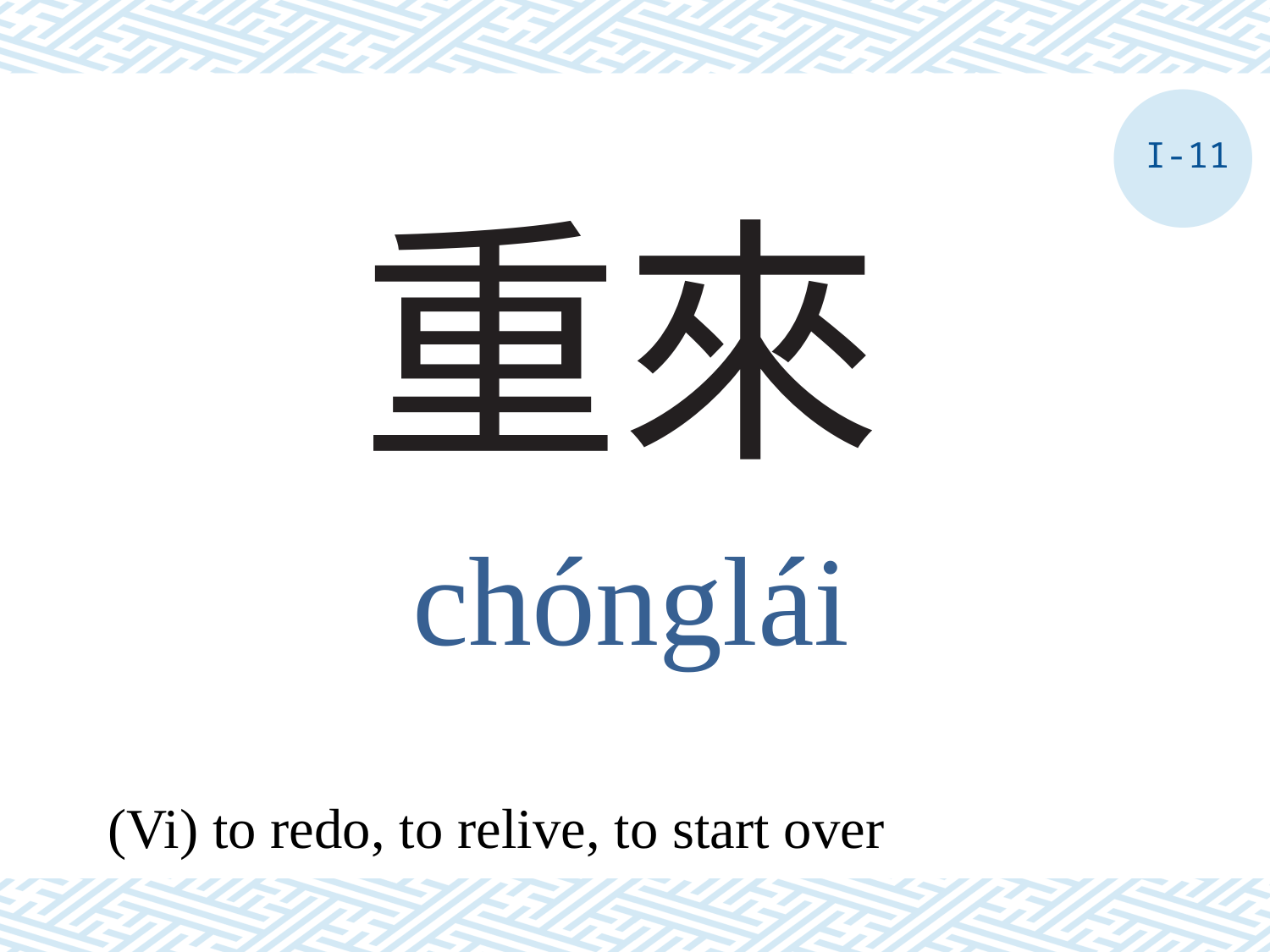

I-11

# 重來
chónglái
(Vi) to redo, to relive, to start over